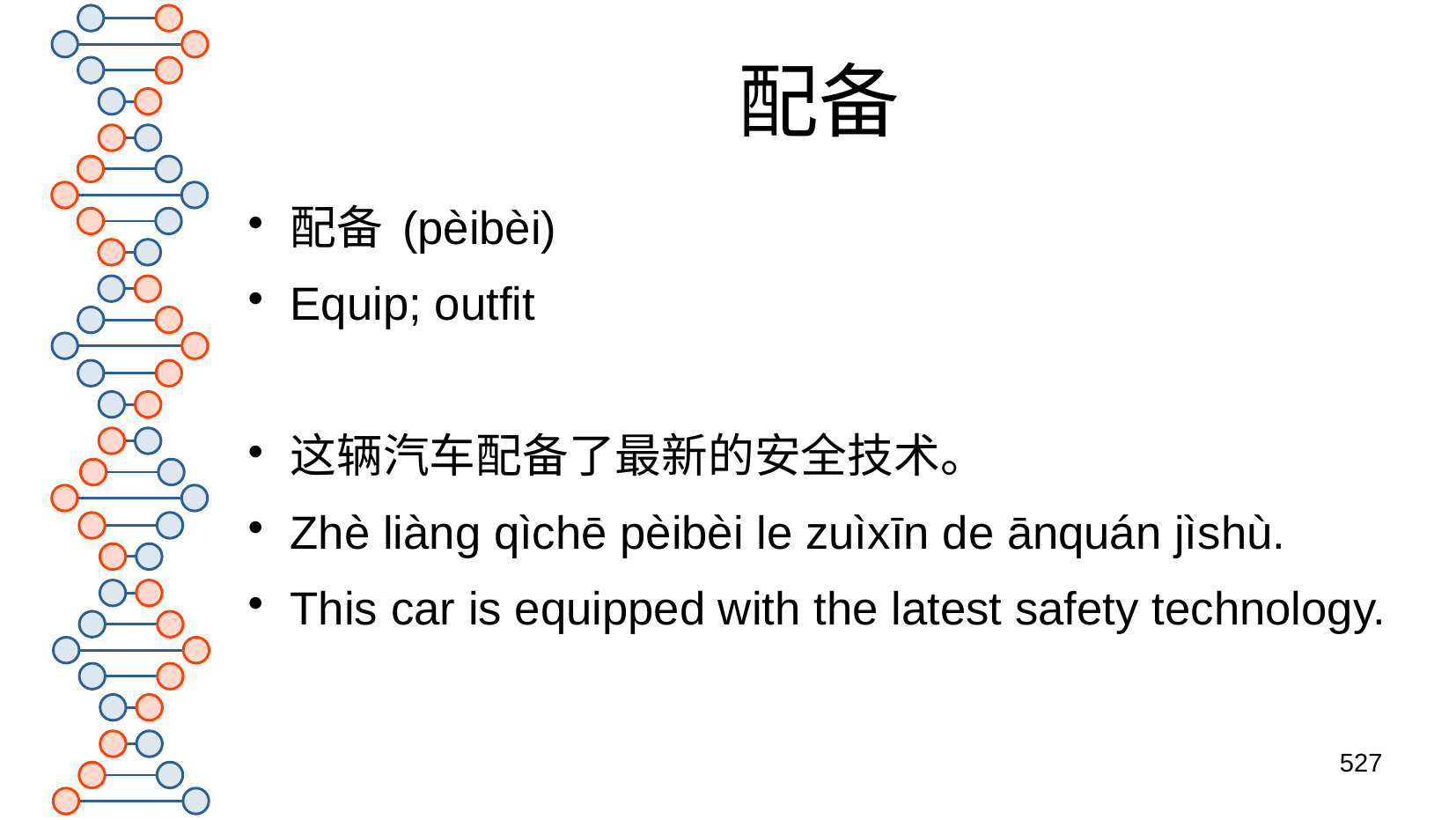

# 配备
配备 (pèibèi)
Equip; outfit

这辆汽车配备了最新的安全技术。
Zhè liàng qìchē pèibèi le zuìxīn de ānquán jìshù.
This car is equipped with the latest safety technology.
527